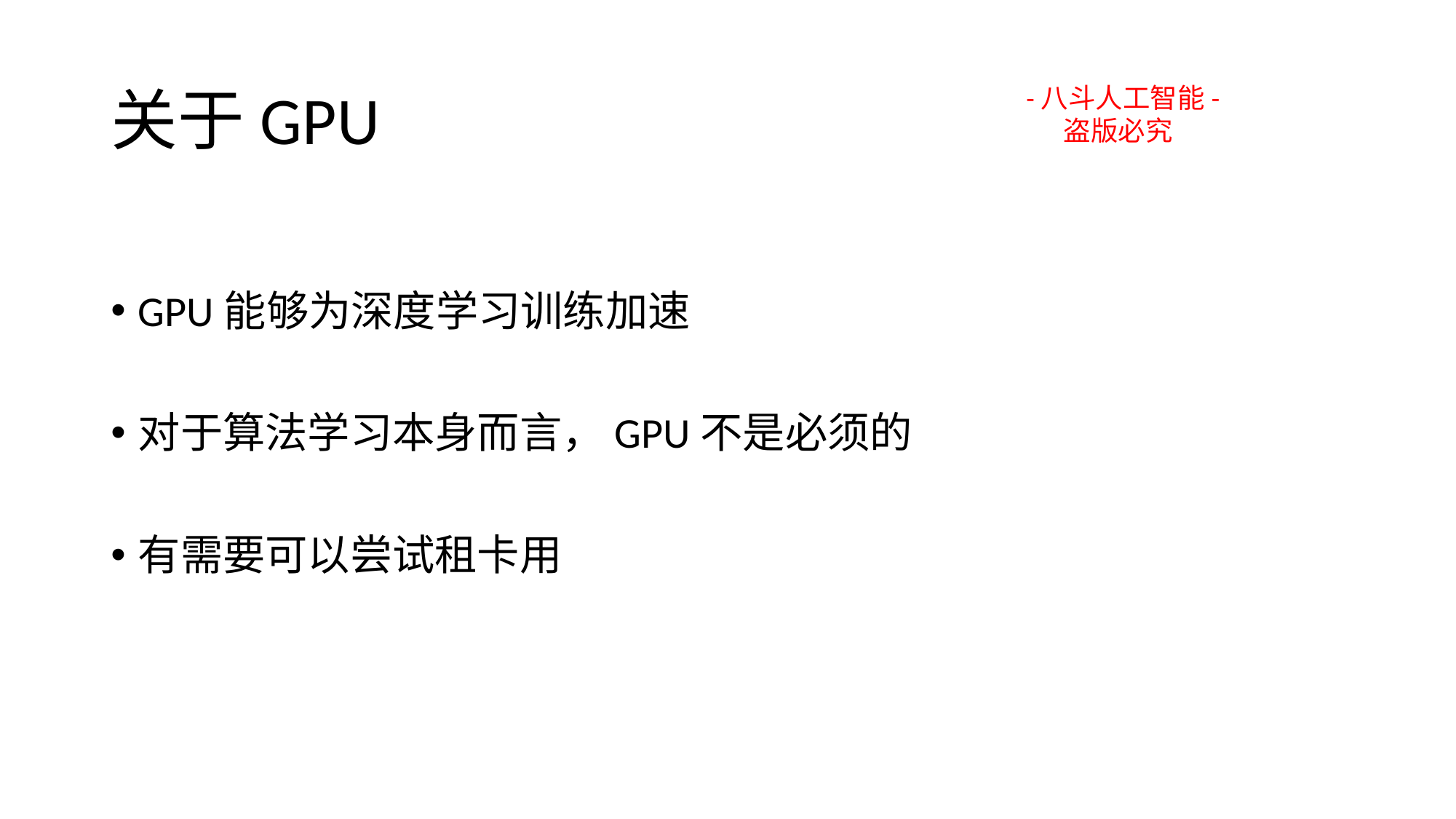

# 关于GPU
-八斗人工智能-
     盗版必究

GPU能够为深度学习训练加速

对于算法学习本身而言，GPU不是必须的

有需要可以尝试租卡用